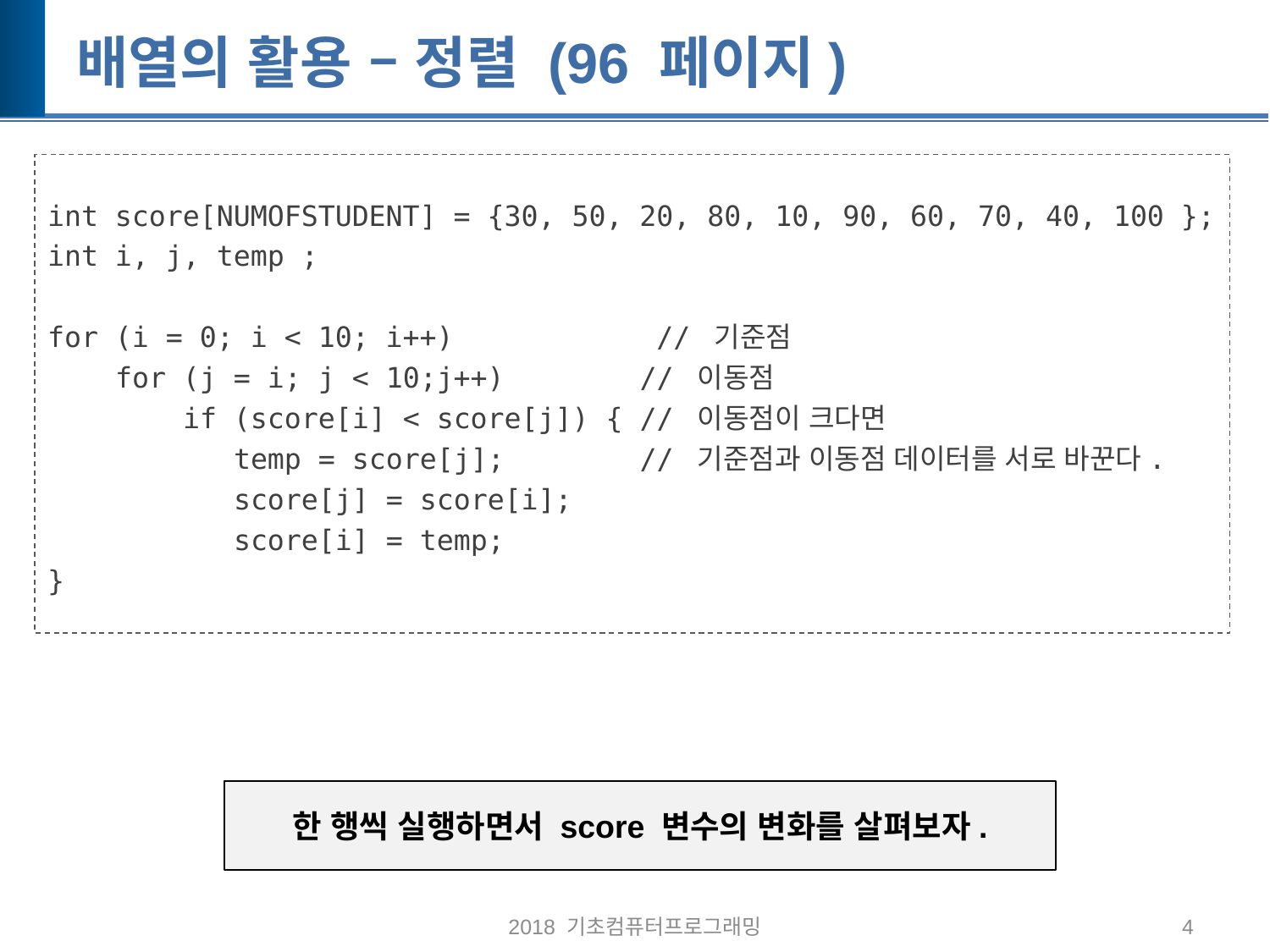

# 배열의 활용 – 정렬 (96 페이지)
int score[NUMOFSTUDENT] = {30, 50, 20, 80, 10, 90, 60, 70, 40, 100 };
int i, j, temp ;

for (i = 0; i < 10; i++)            // 기준점
    for (j = i; j < 10;j++)        // 이동점
        if (score[i] < score[j]) { // 이동점이 크다면
           temp = score[j];        // 기준점과 이동점 데이터를 서로 바꾼다.
           score[j] = score[i];
           score[i] = temp;
}
한 행씩 실행하면서 score 변수의 변화를 살펴보자.
2018 기초컴퓨터프로그래밍
4